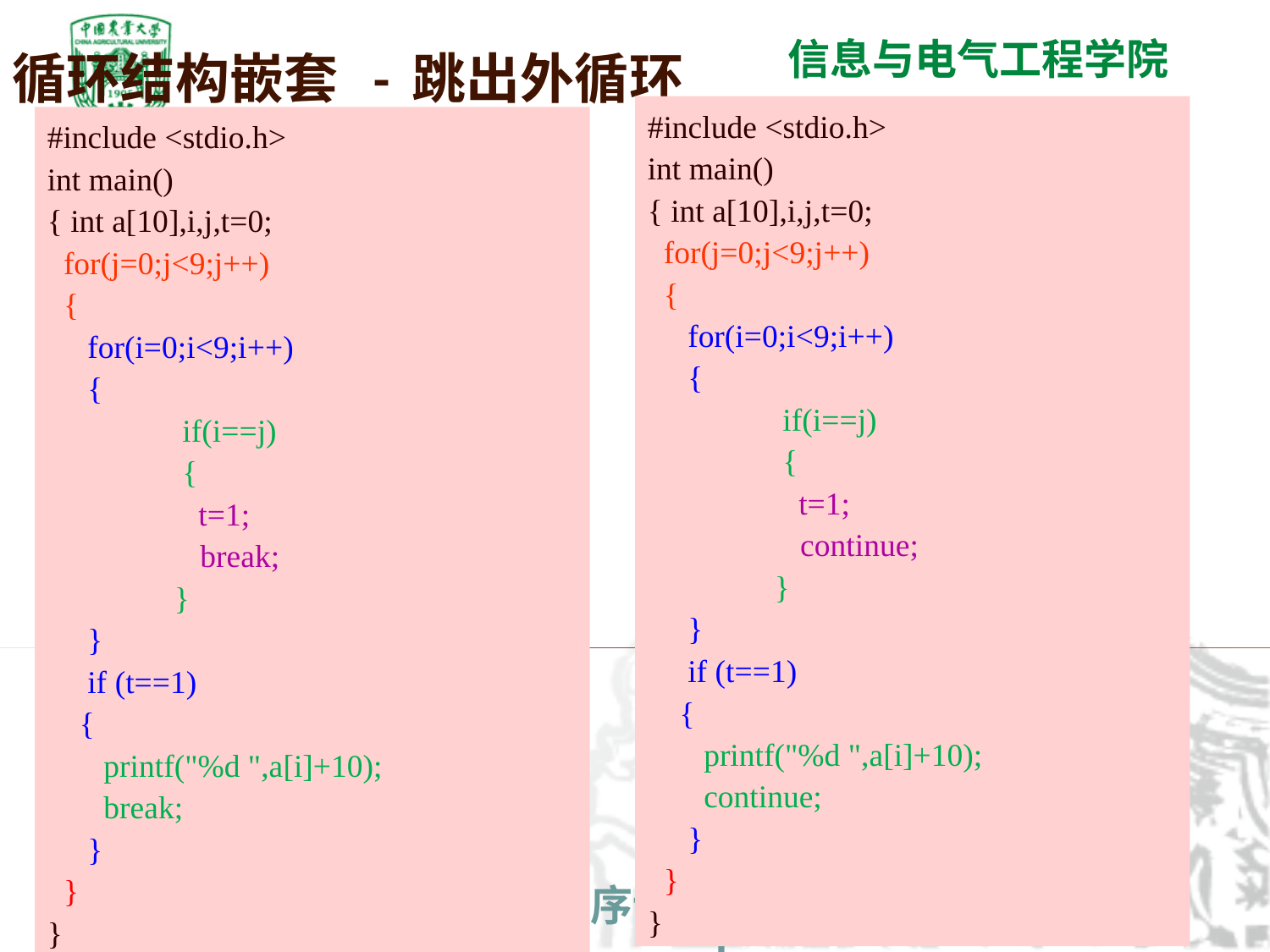

循环结构嵌套  - 跳出外循环
#include <stdio.h>
int main()
{ int a[10],i,j,t=0;
  for(j=0;j<9;j++)
  {
     for(i=0;i<9;i++)
     {
	 if(i==j)
         	 {
 	   t=1;
                   continue;
           	}
     }
     if (t==1)
    {
       printf("%d ",a[i]+10);
       continue;
     }
  }
}
#include <stdio.h>
int main()
{ int a[10],i,j,t=0;
  for(j=0;j<9;j++)
  {
     for(i=0;i<9;i++)
     {
	 if(i==j)
         	 {
 	   t=1;
                   break;
           	}
     }
     if (t==1)
    {
       printf("%d ",a[i]+10);
       break;
     }
  }
}